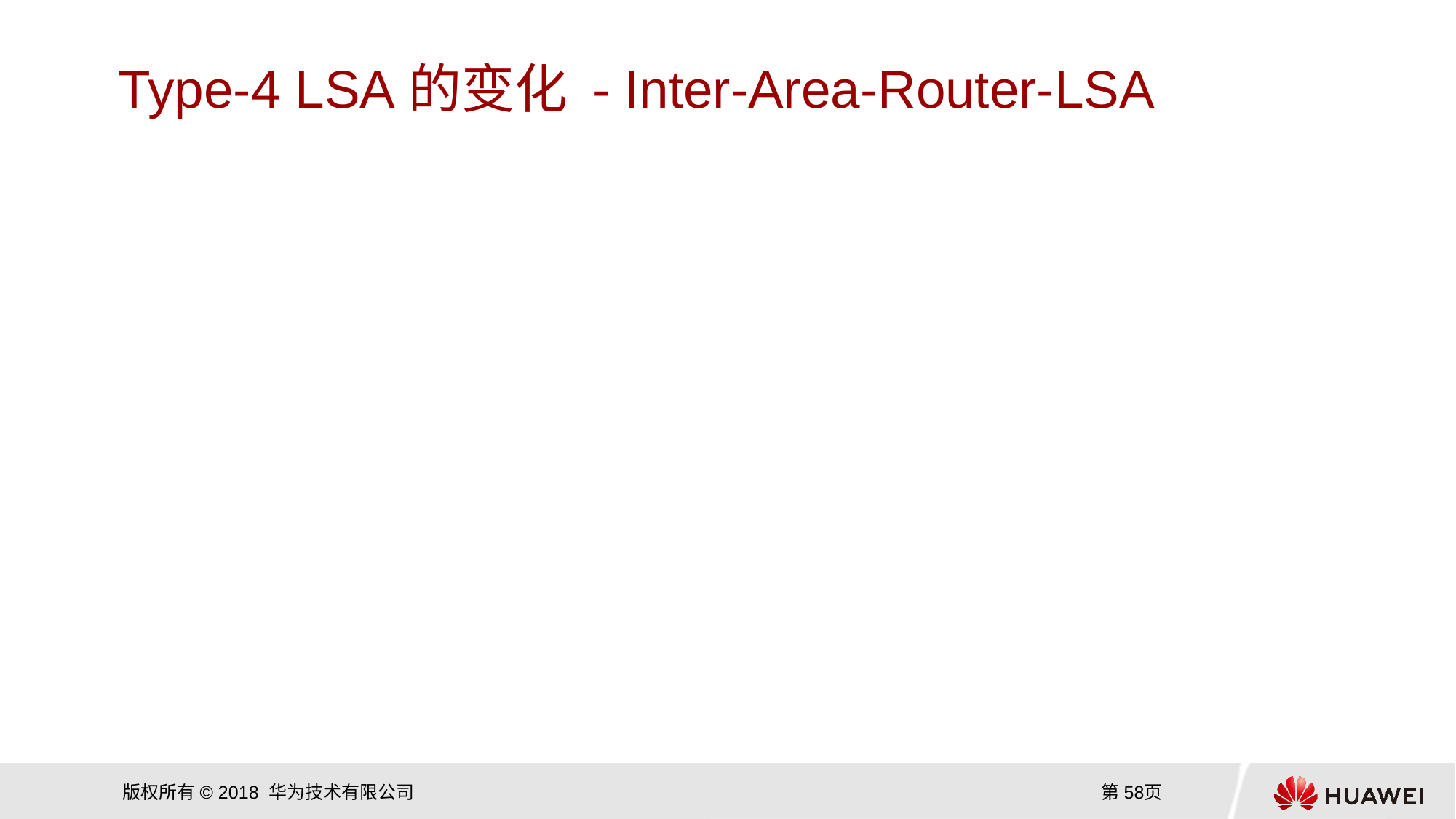

# Type-4 LSA的变化 - Inter-Area-Router-LSA
在OSPFv2中，该类型的LSA称为Type 4 Summary-LSA。在OSPFv3中，更名为Inter-Area Router-LSA，语义更加明确，它描述了到达其他区域的ASBR的信息。
边界路由器(ABR)产生的第4类LSA，在Area范围内洪泛；
描述了到本AS内其他区域的ASBR路由器信息；
每个Inter-Area-Router-LSA包含一个ASBR路由器信息；
LSA中的能力选项(Options)与所描述的ASBR Router LSA中能力选项(Options)保持一致；
使用32位整数作为Link State ID来区分相同的LSA。